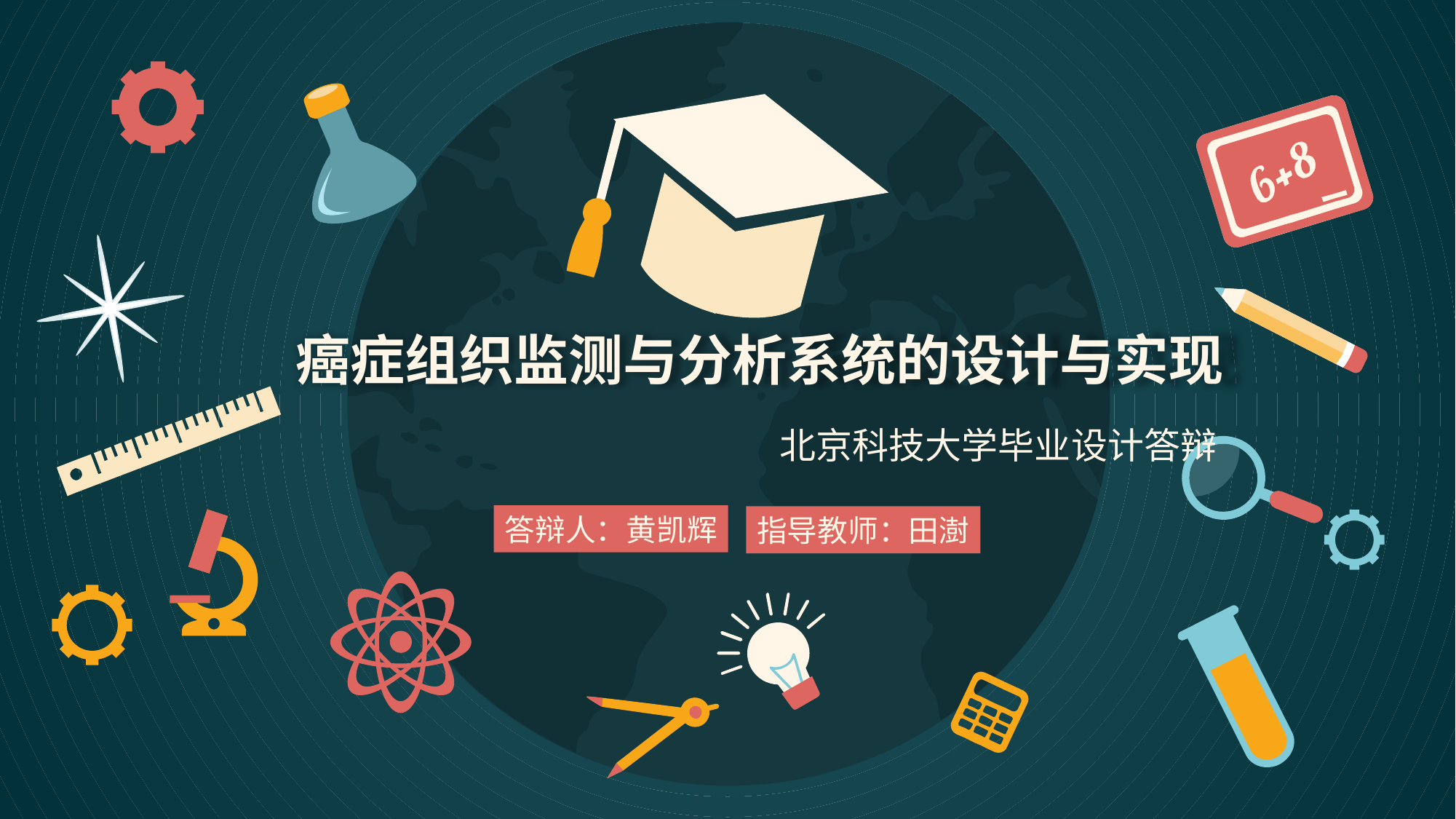

癌症组织监测与分析系统的设计与实现

北京科技大学毕业设计答辩

答辩人：黄凯辉
指导教师：田澍